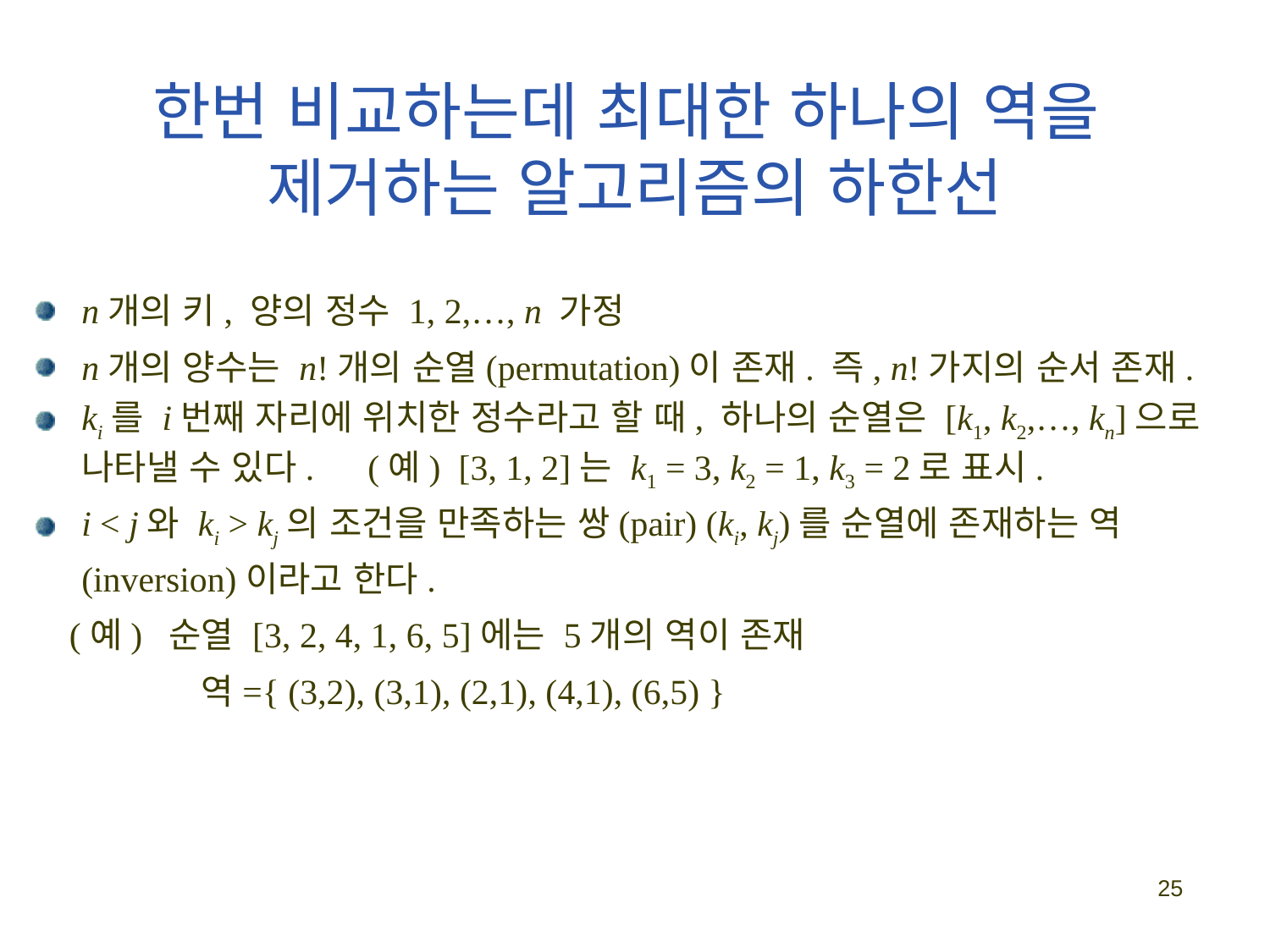

# 한번 비교하는데 최대한 하나의 역을 제거하는 알고리즘의 하한선
n개의 키, 양의 정수 1, 2,…, n 가정
n개의 양수는 n!개의 순열(permutation)이 존재. 즉, n!가지의 순서 존재.
ki를 i번째 자리에 위치한 정수라고 할 때, 하나의 순열은 [k1, k2,…, kn]으로 나타낼 수 있다.      (예)  [3, 1, 2]는 k1 = 3, k2 = 1, k3 = 2로 표시.
i < j와 ki > kj의 조건을 만족하는 쌍(pair) (ki, kj)를 순열에 존재하는 역(inversion)이라고 한다.
    (예)  순열 [3, 2, 4, 1, 6, 5]에는 5개의 역이 존재
                역={ (3,2), (3,1), (2,1), (4,1), (6,5) }
25